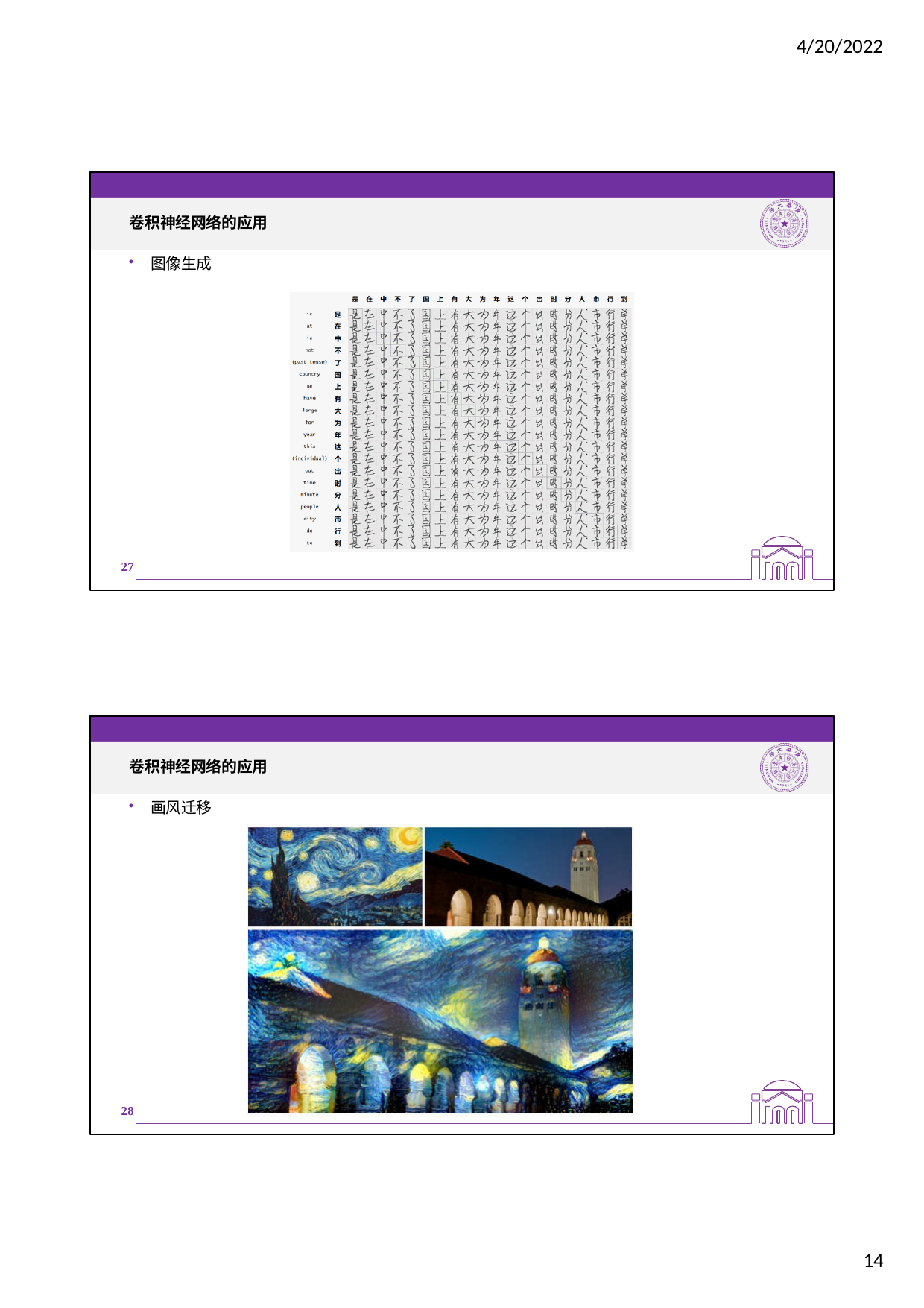

4/20/2022

卷积神经网络的应用

图像生成

27

卷积神经网络的应用

画风迁移

28

14